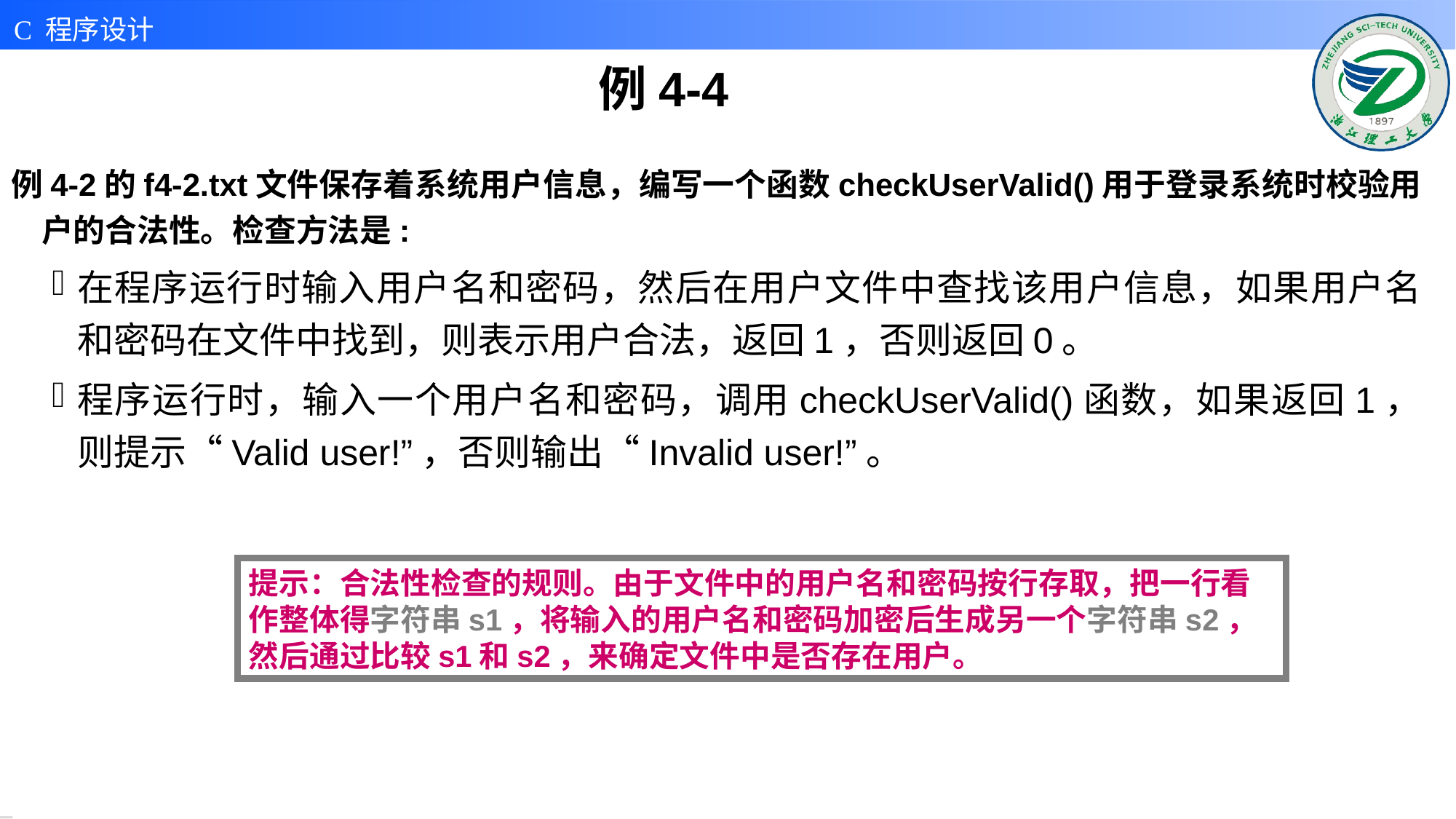

# 例4-4
例4-2的f4-2.txt文件保存着系统用户信息，编写一个函数checkUserValid()用于登录系统时校验用户的合法性。检查方法是:
在程序运行时输入用户名和密码，然后在用户文件中查找该用户信息，如果用户名和密码在文件中找到，则表示用户合法，返回1，否则返回0。
程序运行时，输入一个用户名和密码，调用checkUserValid()函数，如果返回1，则提示“Valid user!”，否则输出“Invalid user!”。
提示：合法性检查的规则。由于文件中的用户名和密码按行存取，把一行看作整体得字符串s1，将输入的用户名和密码加密后生成另一个字符串s2，然后通过比较s1和s2，来确定文件中是否存在用户。